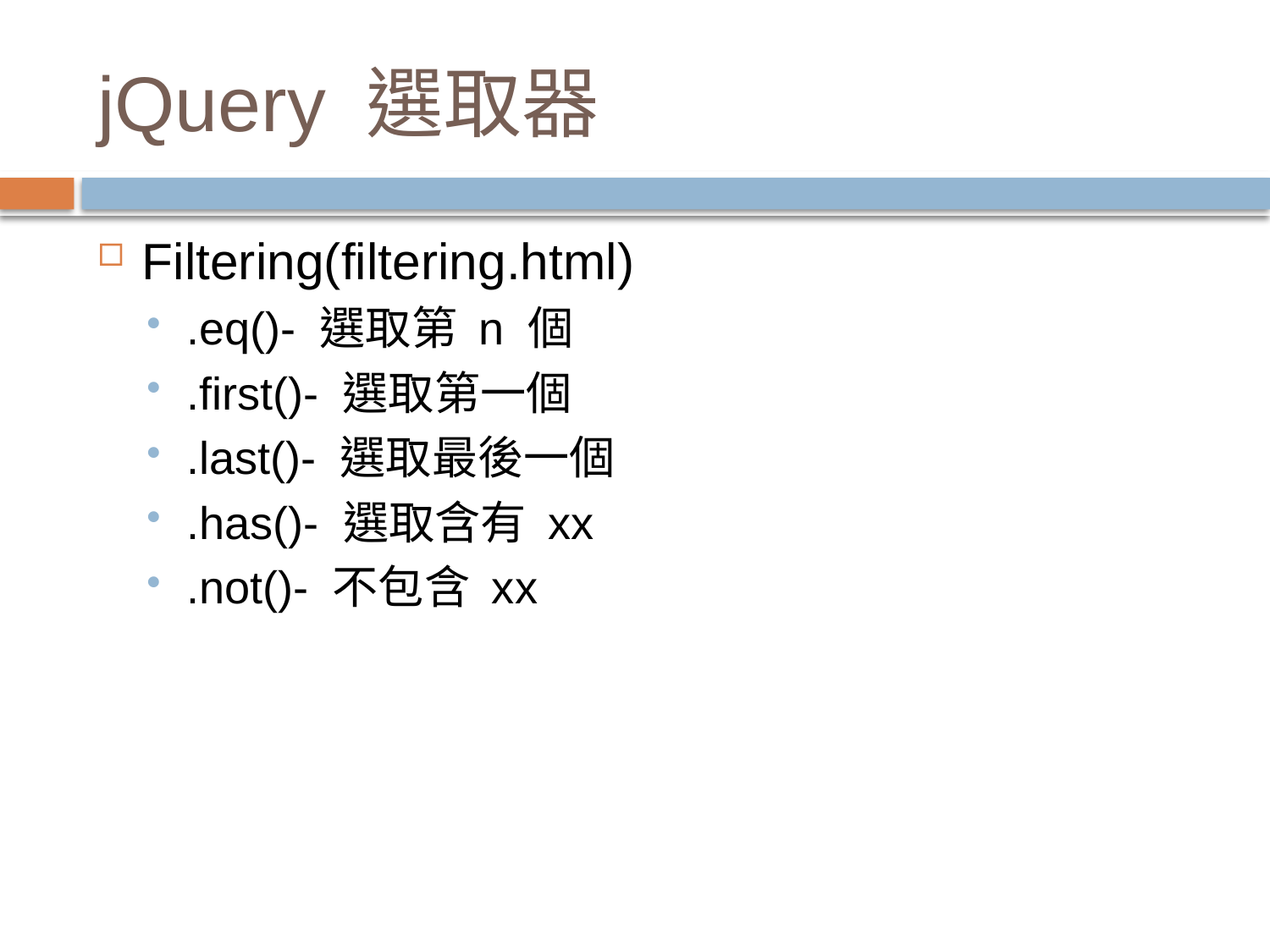

# jQuery 選取器
Filtering(filtering.html)
.eq()- 選取第 n 個
.first()- 選取第一個
.last()- 選取最後一個
.has()- 選取含有 xx
.not()- 不包含 xx